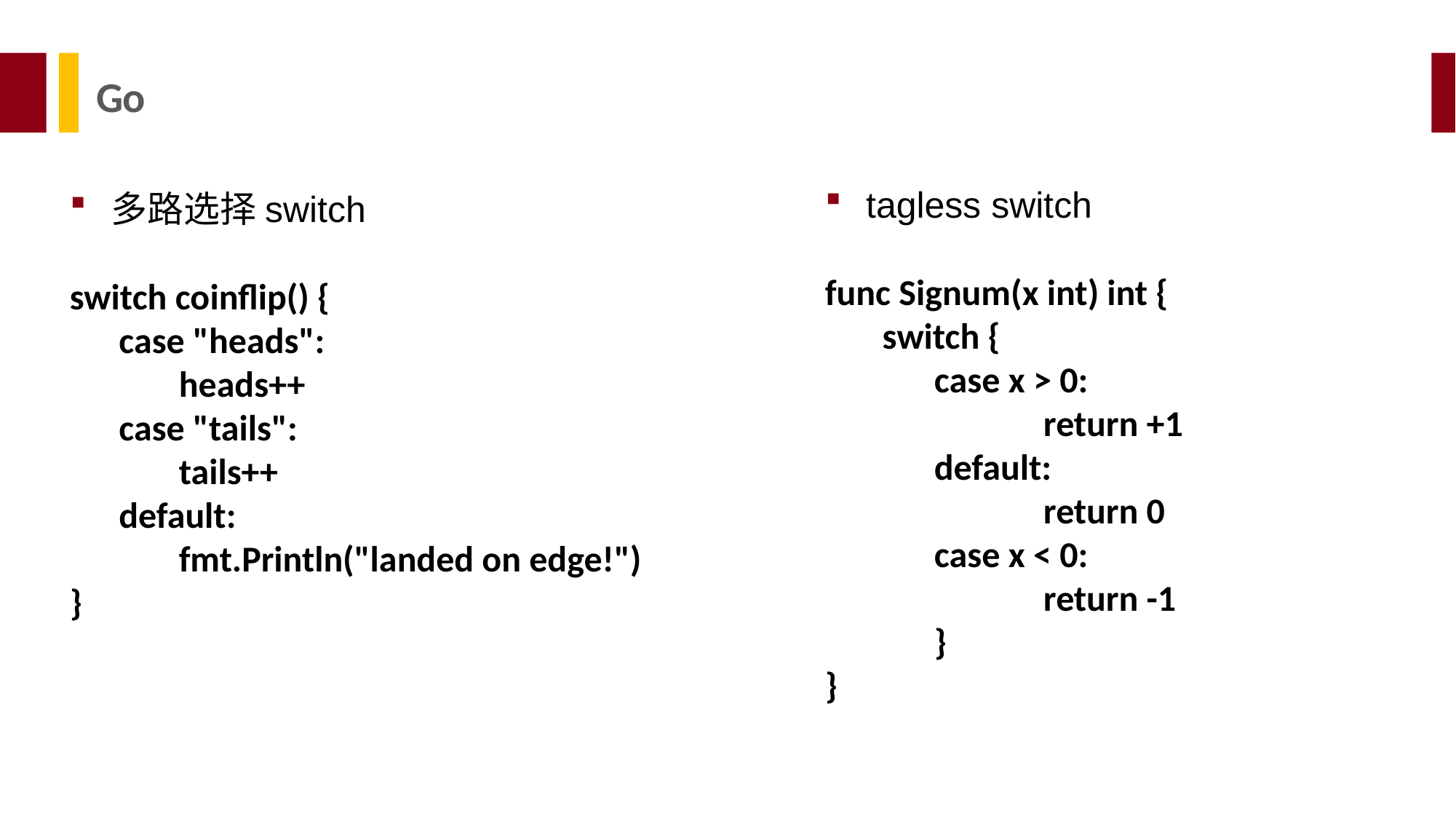

Go
tagless switch

func Signum(x int) int {
       switch {
	case x > 0:
		return +1
	default:
		return 0
	case x < 0:
		return -1
	}
}

多路选择switch

switch coinflip() {
      case "heads":
	heads++
      case "tails":
	tails++
      default:
	fmt.Println("landed on edge!")
}